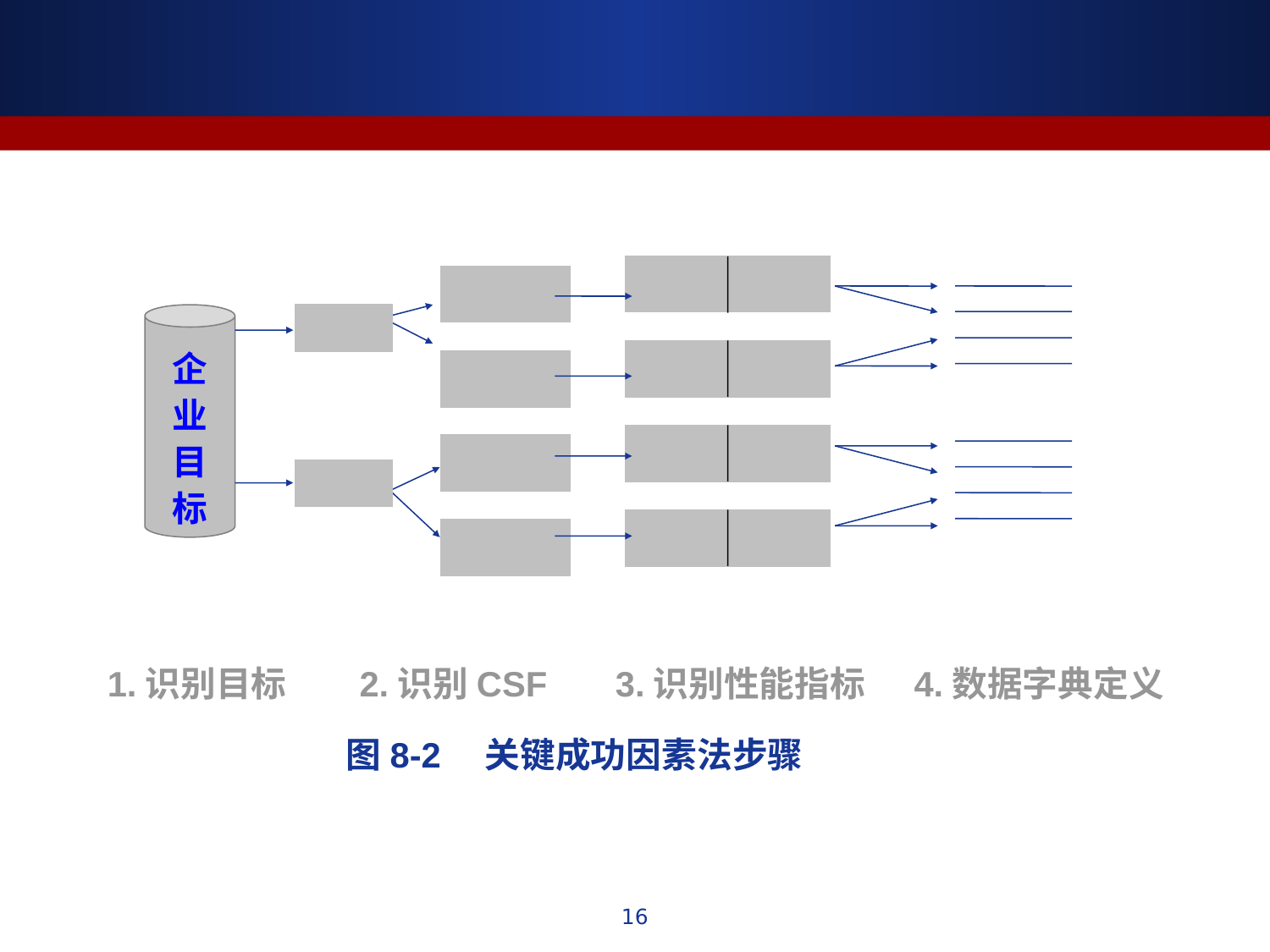

企业目标

1.识别目标        2.识别CSF       3.识别性能指标     4.数据字典定义
                        图8-2　关键成功因素法步骤
16